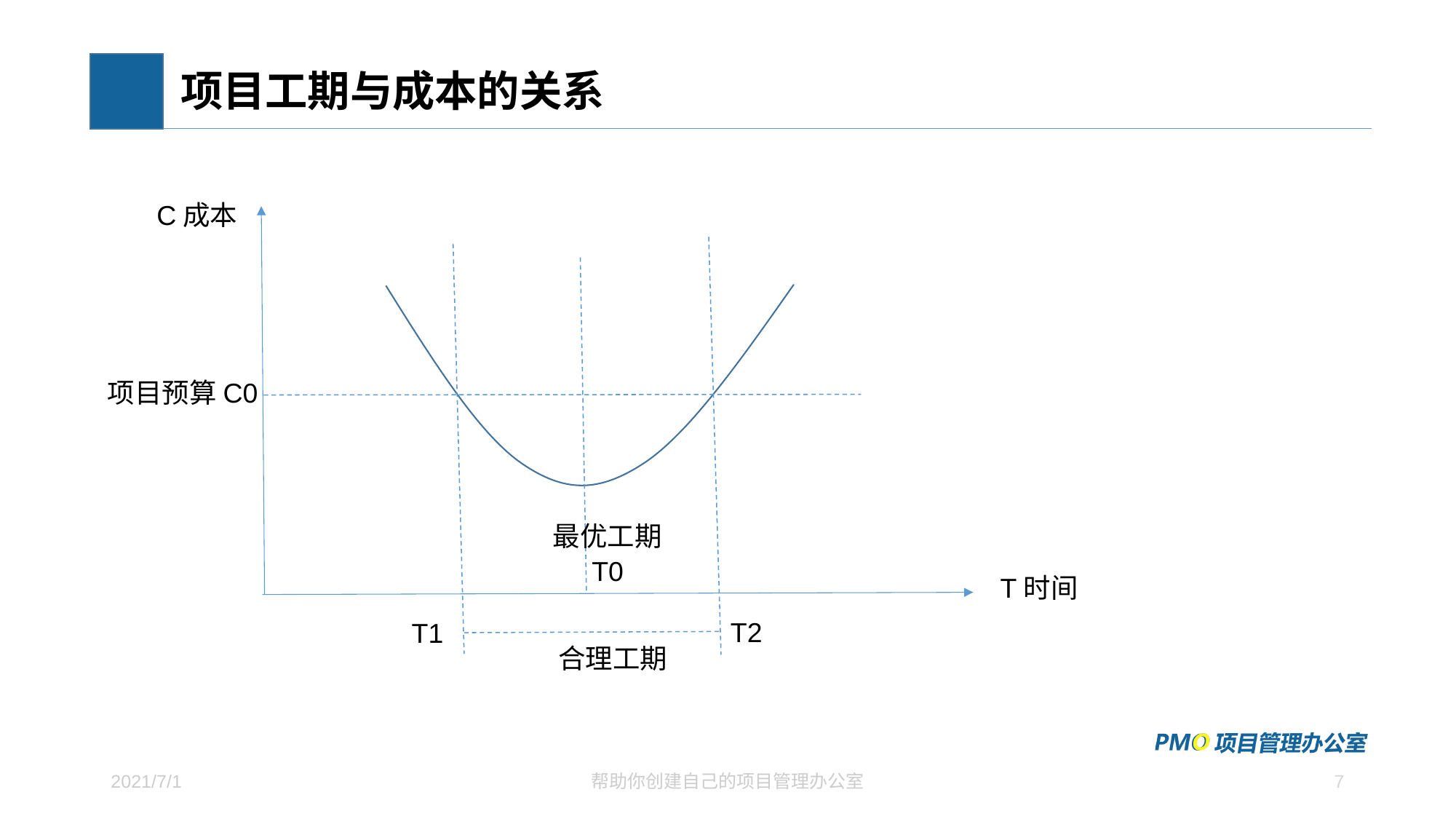

# 项目工期与成本的关系
C成本

项目预算C0
最优工期
T0
T时间
T2
T1
合理工期
7
2021/7/1
帮助你创建自己的项目管理办公室